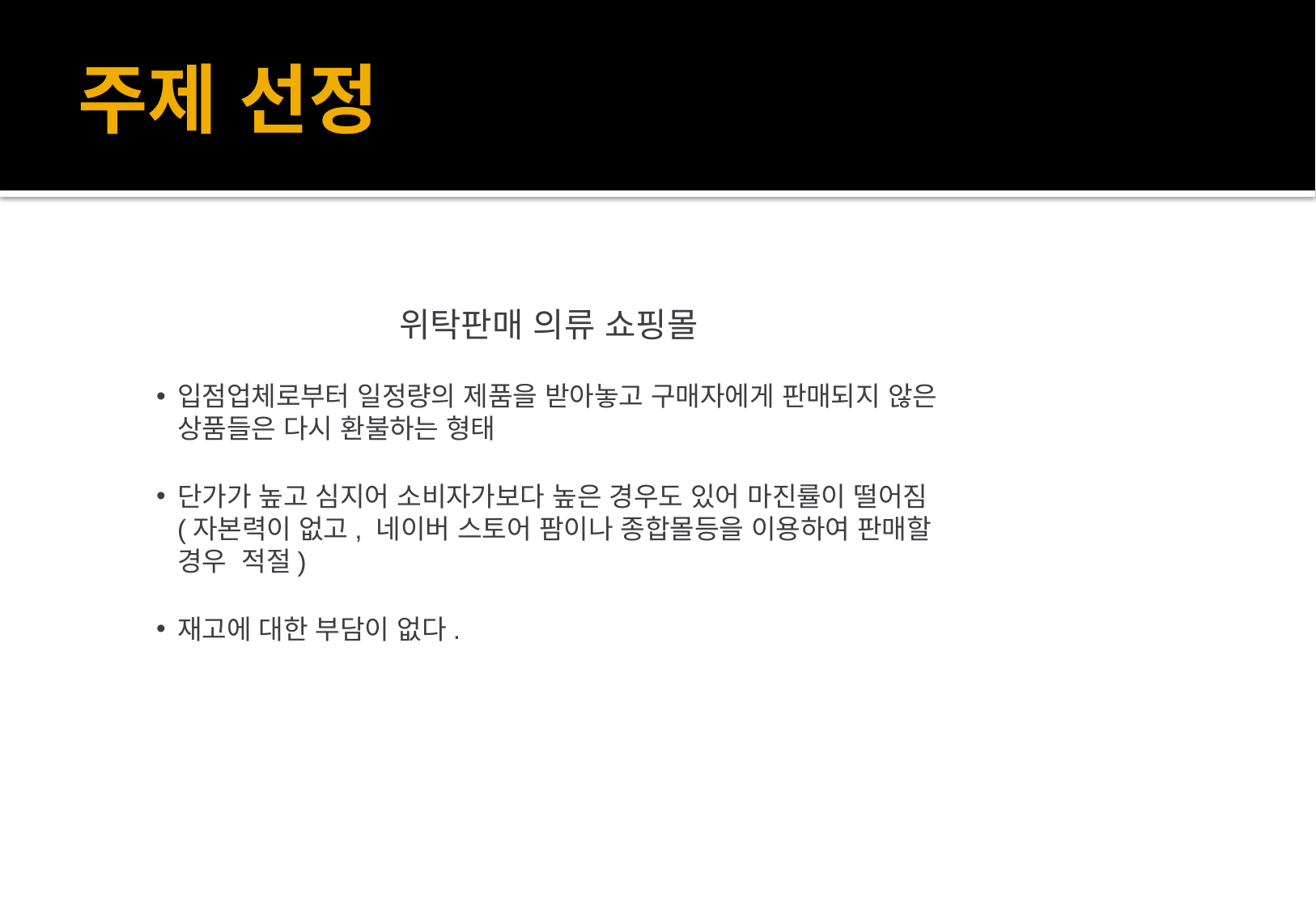

# 주제 선정
		위탁판매 의류 쇼핑몰

입점업체로부터 일정량의 제품을 받아놓고 구매자에게 판매되지 않은 상품들은 다시 환불하는 형태

단가가 높고 심지어 소비자가보다 높은 경우도 있어 마진률이 떨어짐(자본력이 없고, 네이버 스토어 팜이나 종합몰등을 이용하여 판매할 경우  적절)

재고에 대한 부담이 없다.